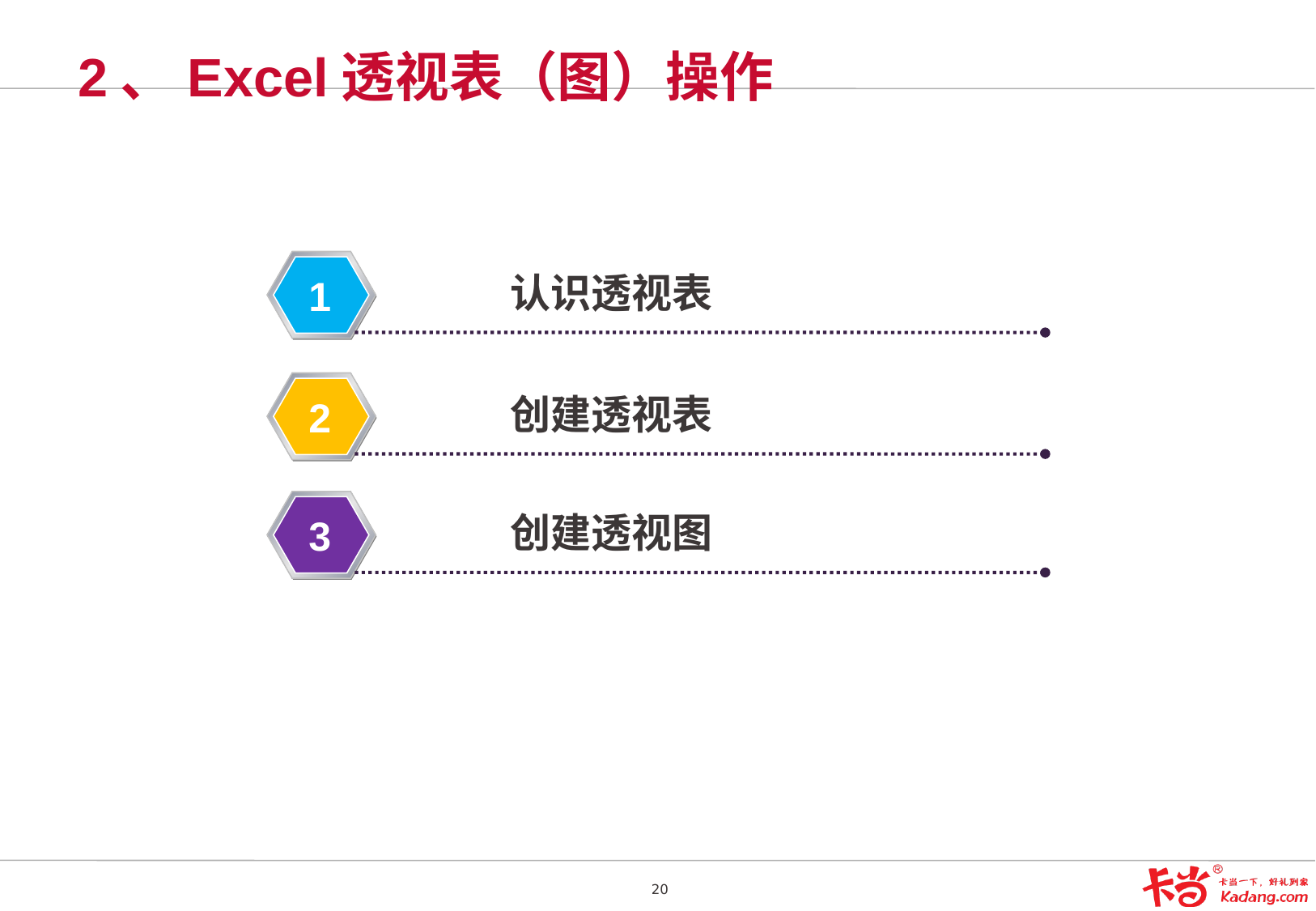

# 2、Excel透视表（图）操作

认识透视表
1

创建透视表
2

创建透视图
3